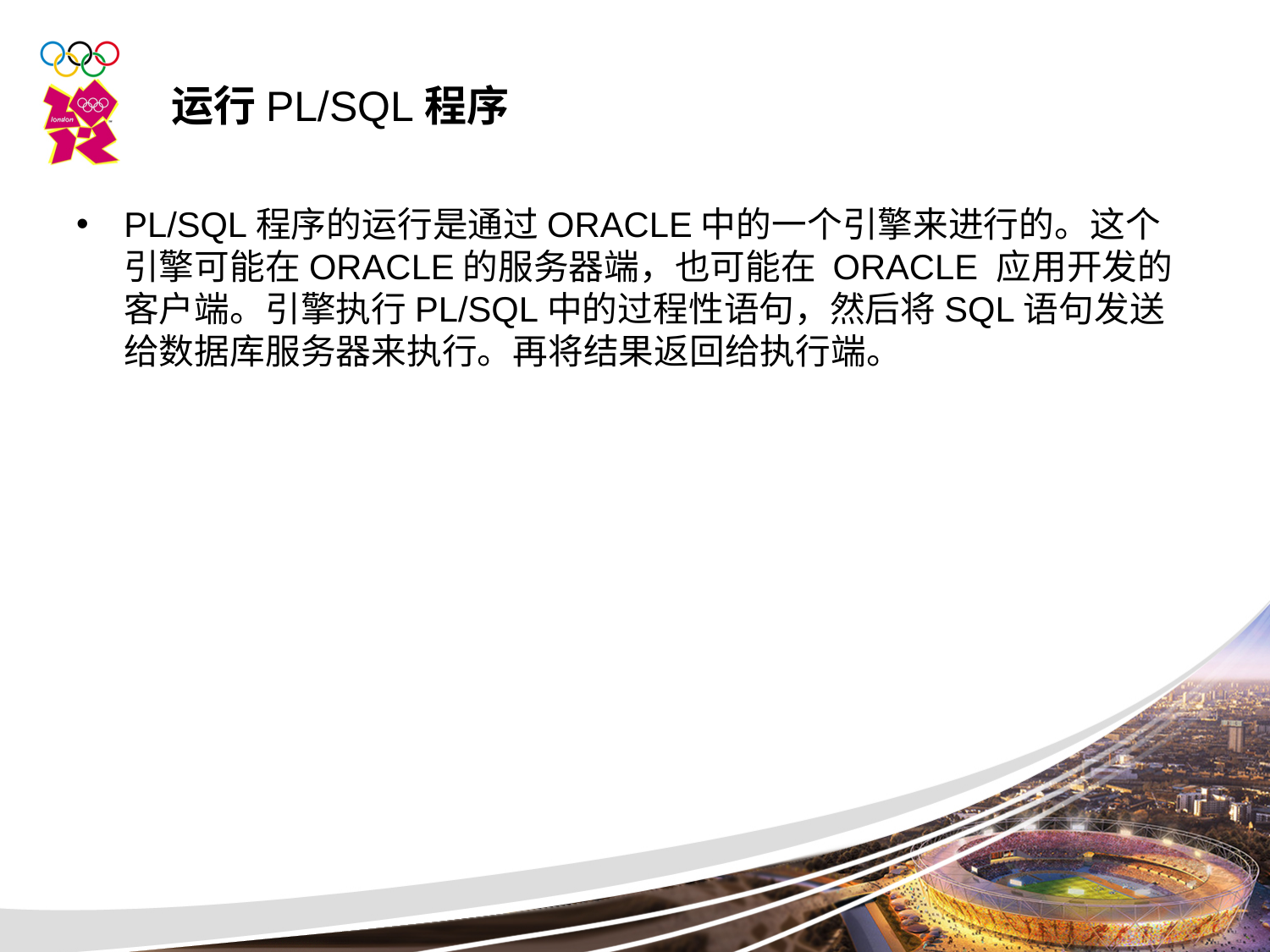

运行PL/SQL程序
PL/SQL程序的运行是通过ORACLE中的一个引擎来进行的。这个引擎可能在ORACLE的服务器端，也可能在 ORACLE 应用开发的客户端。引擎执行PL/SQL中的过程性语句，然后将SQL语句发送给数据库服务器来执行。再将结果返回给执行端。